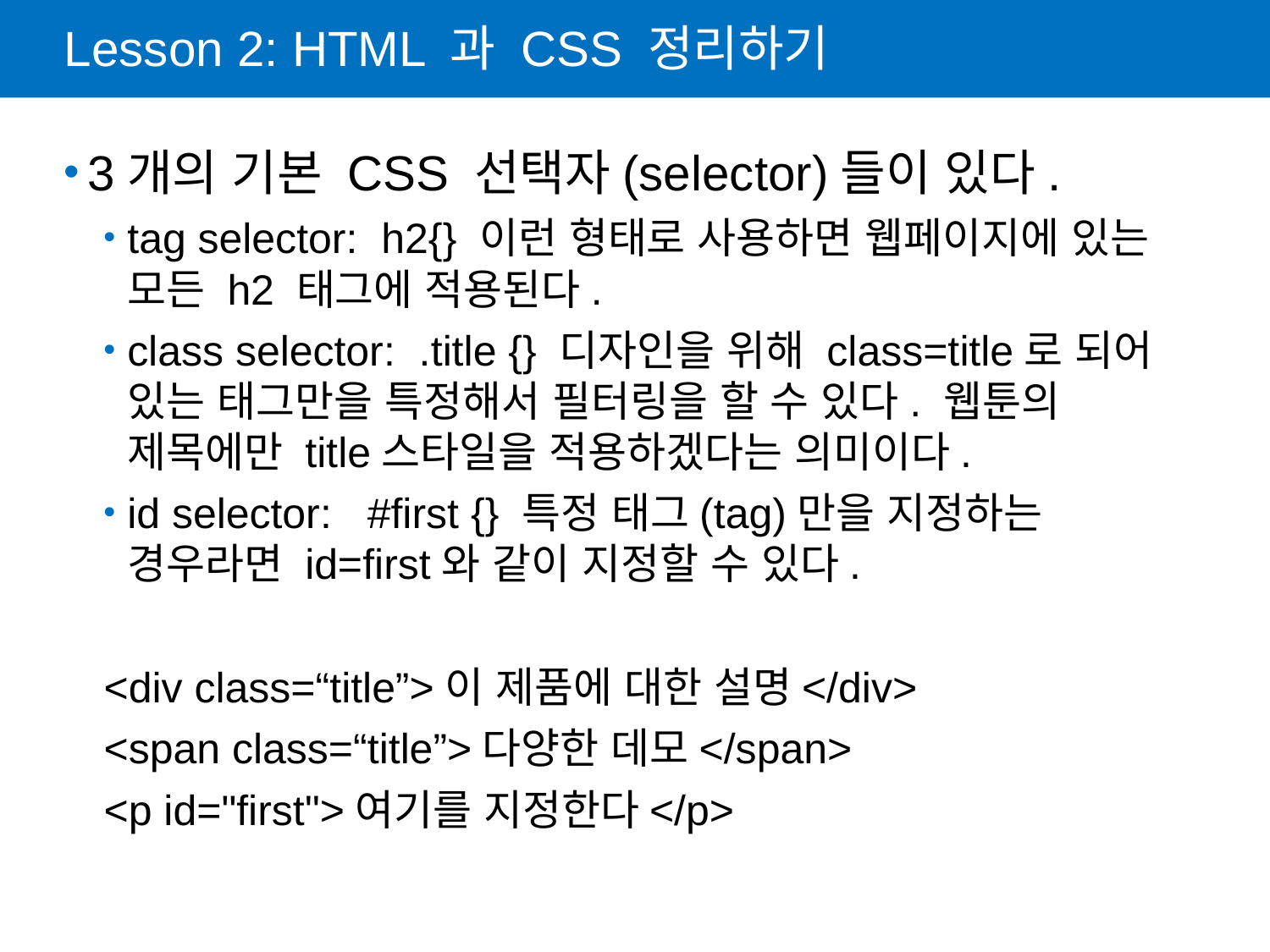

# Lesson 2: HTML 과 CSS 정리하기
3개의 기본 CSS 선택자(selector)들이 있다.
tag selector:  h2{} 이런 형태로 사용하면 웹페이지에 있는 모든 h2 태그에 적용된다.
class selector:  .title {} 디자인을 위해 class=title로 되어 있는 태그만을 특정해서 필터링을 할 수 있다. 웹툰의 제목에만 title스타일을 적용하겠다는 의미이다.
id selector:   #first {} 특정 태그(tag)만을 지정하는 경우라면 id=first와 같이 지정할 수 있다.

<div class=“title”>이 제품에 대한 설명</div>
<span class=“title”>다양한 데모</span>
<p id="first">여기를 지정한다</p>